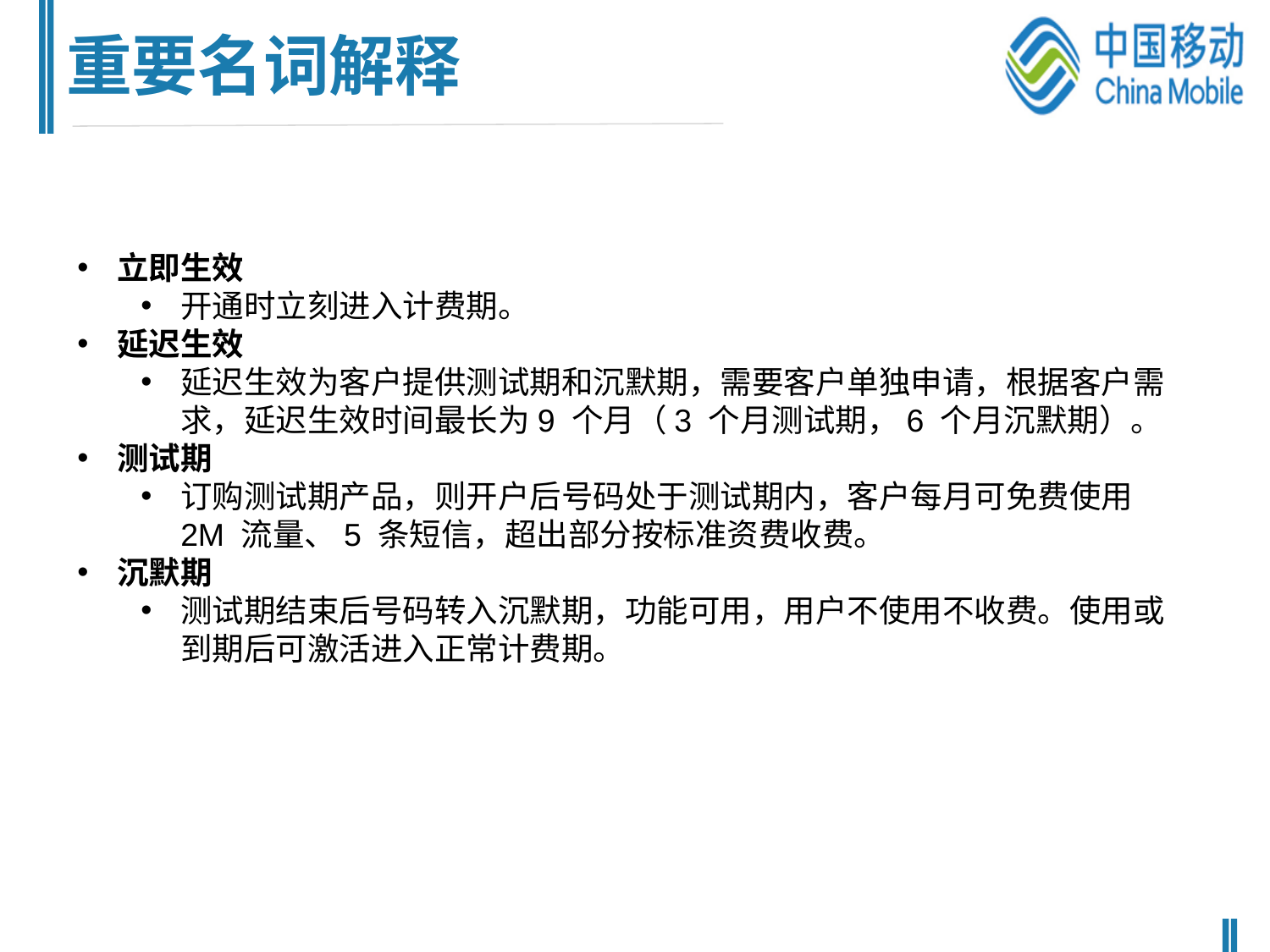

重要名词解释

立即生效
开通时立刻进入计费期。
延迟生效
延迟生效为客户提供测试期和沉默期，需要客户单独申请，根据客户需求，延迟生效时间最长为9 个月（3 个月测试期，6 个月沉默期）。
测试期
订购测试期产品，则开户后号码处于测试期内，客户每月可免费使用2M 流量、5 条短信，超出部分按标准资费收费。
沉默期
测试期结束后号码转入沉默期，功能可用，用户不使用不收费。使用或到期后可激活进入正常计费期。